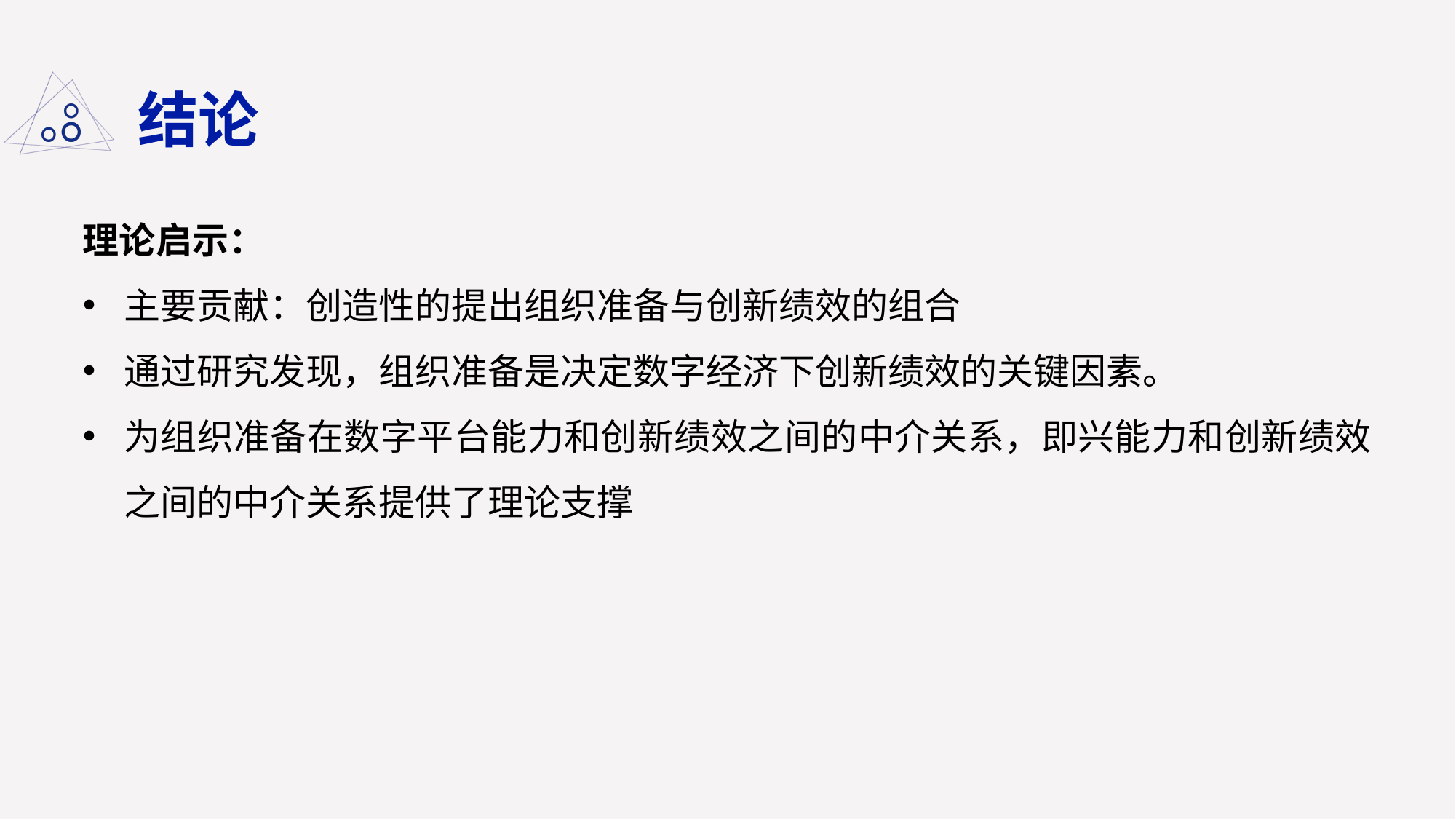

# 结论
理论启示：
主要贡献：创造性的提出组织准备与创新绩效的组合
通过研究发现，组织准备是决定数字经济下创新绩效的关键因素。
为组织准备在数字平台能力和创新绩效之间的中介关系，即兴能力和创新绩效之间的中介关系提供了理论支撑